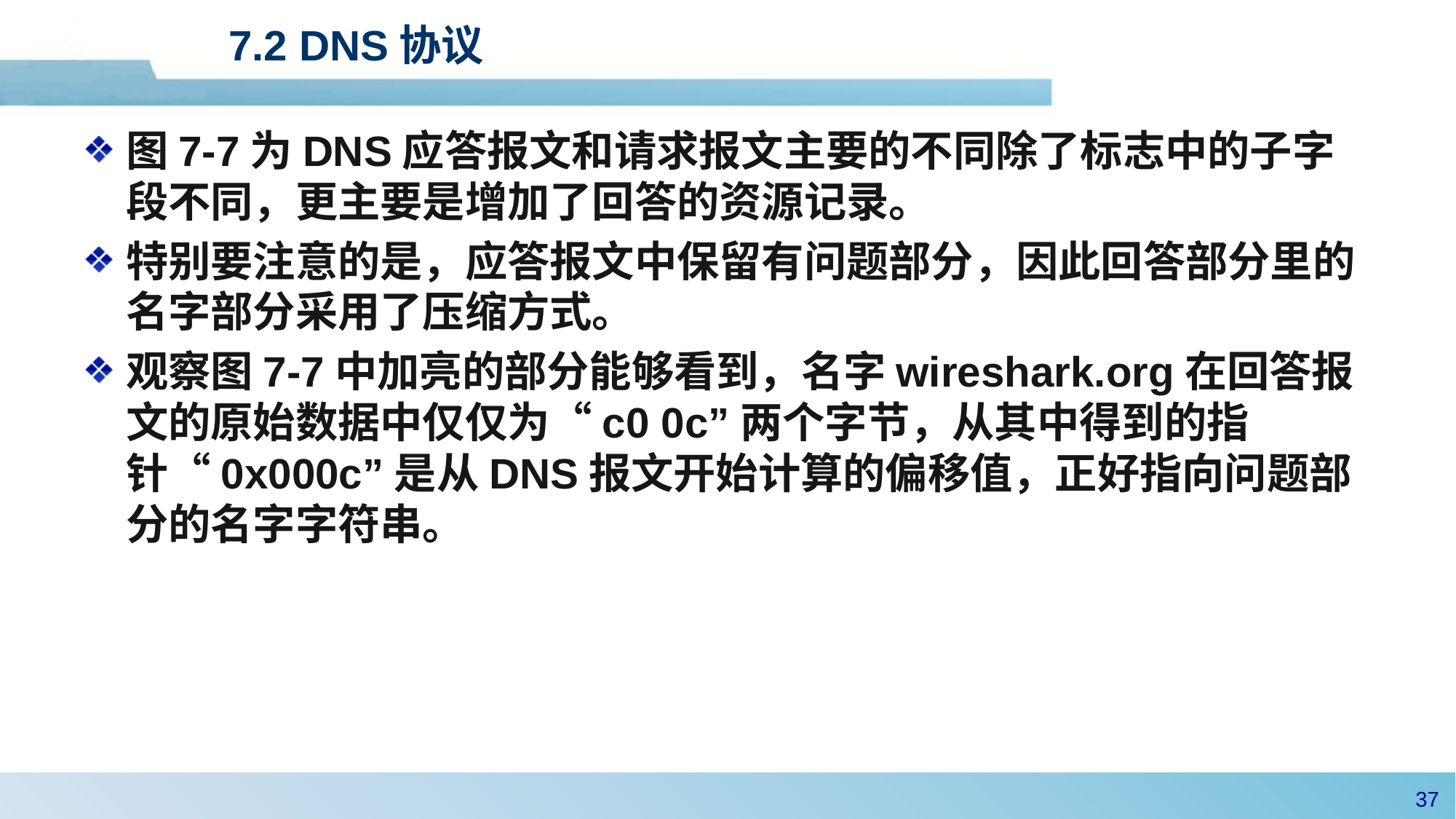

# 7.2 DNS协议
图7-7为DNS应答报文和请求报文主要的不同除了标志中的子字段不同，更主要是增加了回答的资源记录。
特别要注意的是，应答报文中保留有问题部分，因此回答部分里的名字部分采用了压缩方式。
观察图7-7中加亮的部分能够看到，名字wireshark.org在回答报文的原始数据中仅仅为“c0 0c”两个字节，从其中得到的指针“0x000c”是从DNS报文开始计算的偏移值，正好指向问题部分的名字字符串。
37